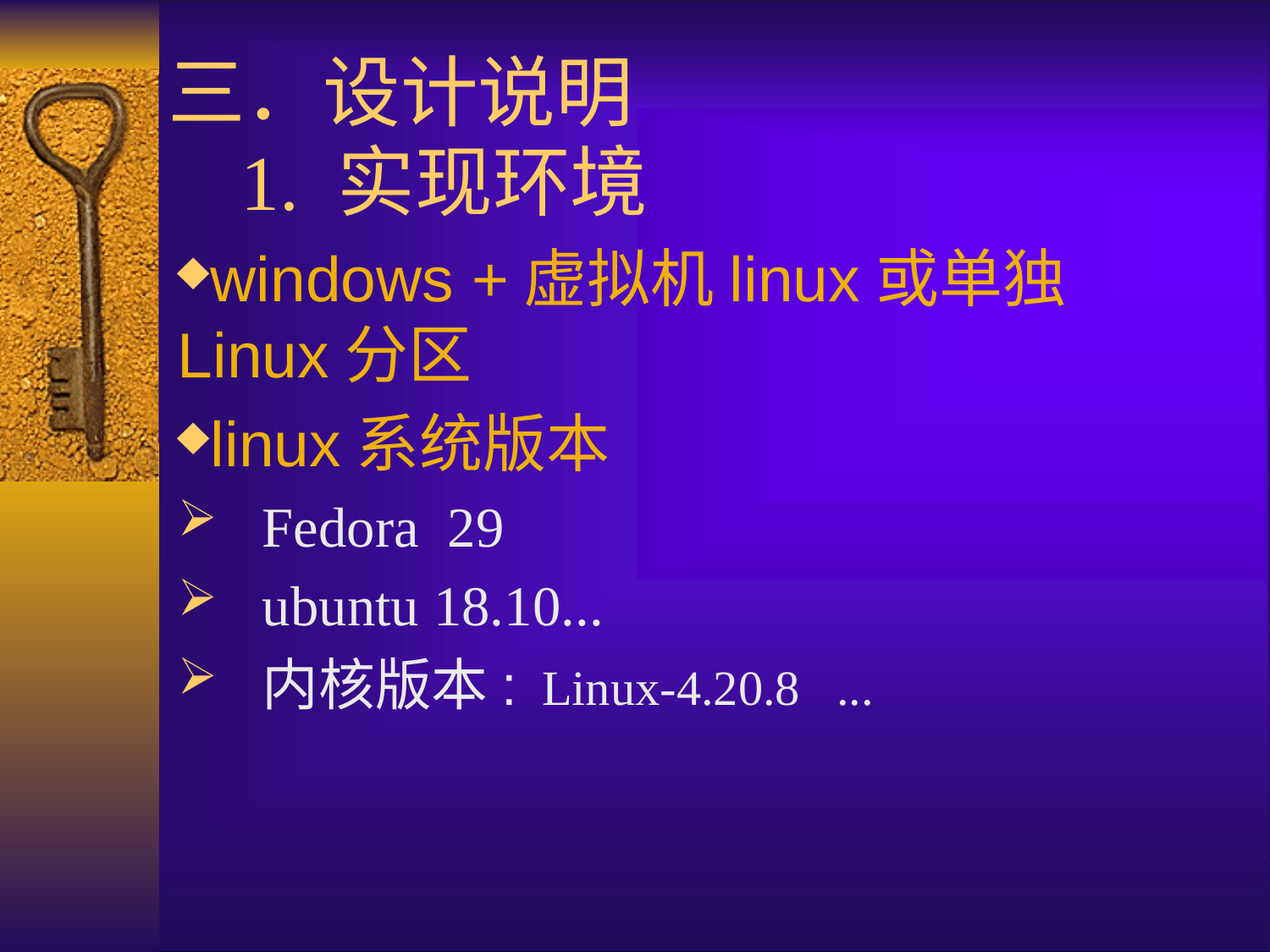

# 三．设计说明
1. 实现环境
windows +虚拟机linux或单独Linux分区
linux系统版本
Fedora  29
ubuntu 18.10...
内核版本:  Linux-4.20.8   ...